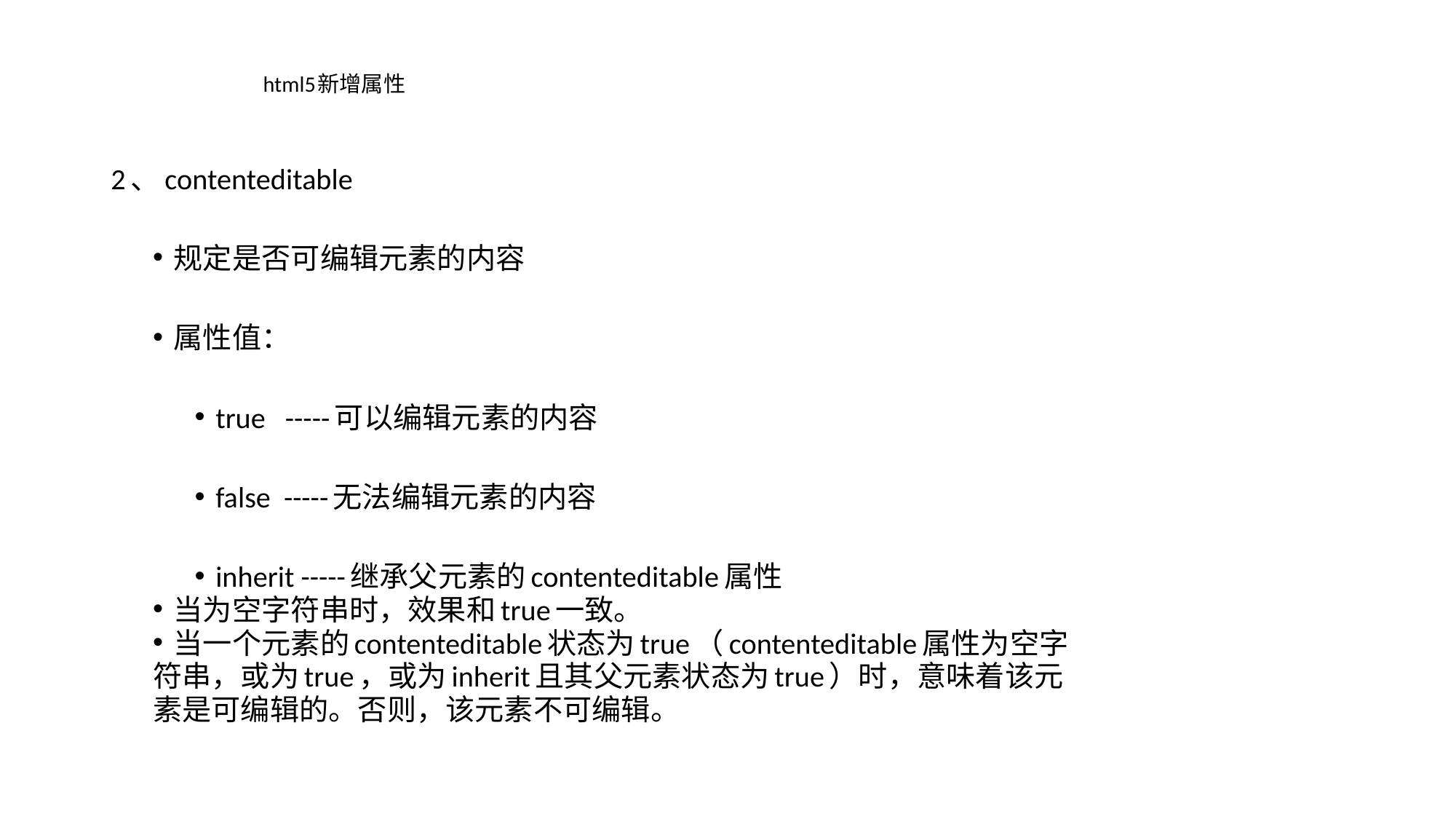

# html5新增属性
2、contenteditable

规定是否可编辑元素的内容

属性值：

true   -----可以编辑元素的内容

false  -----无法编辑元素的内容

inherit -----继承父元素的contenteditable属性
当为空字符串时，效果和true一致。
当一个元素的contenteditable状态为true（contenteditable属性为空字
符串，或为true，或为inherit且其父元素状态为true）时，意味着该元
素是可编辑的。否则，该元素不可编辑。